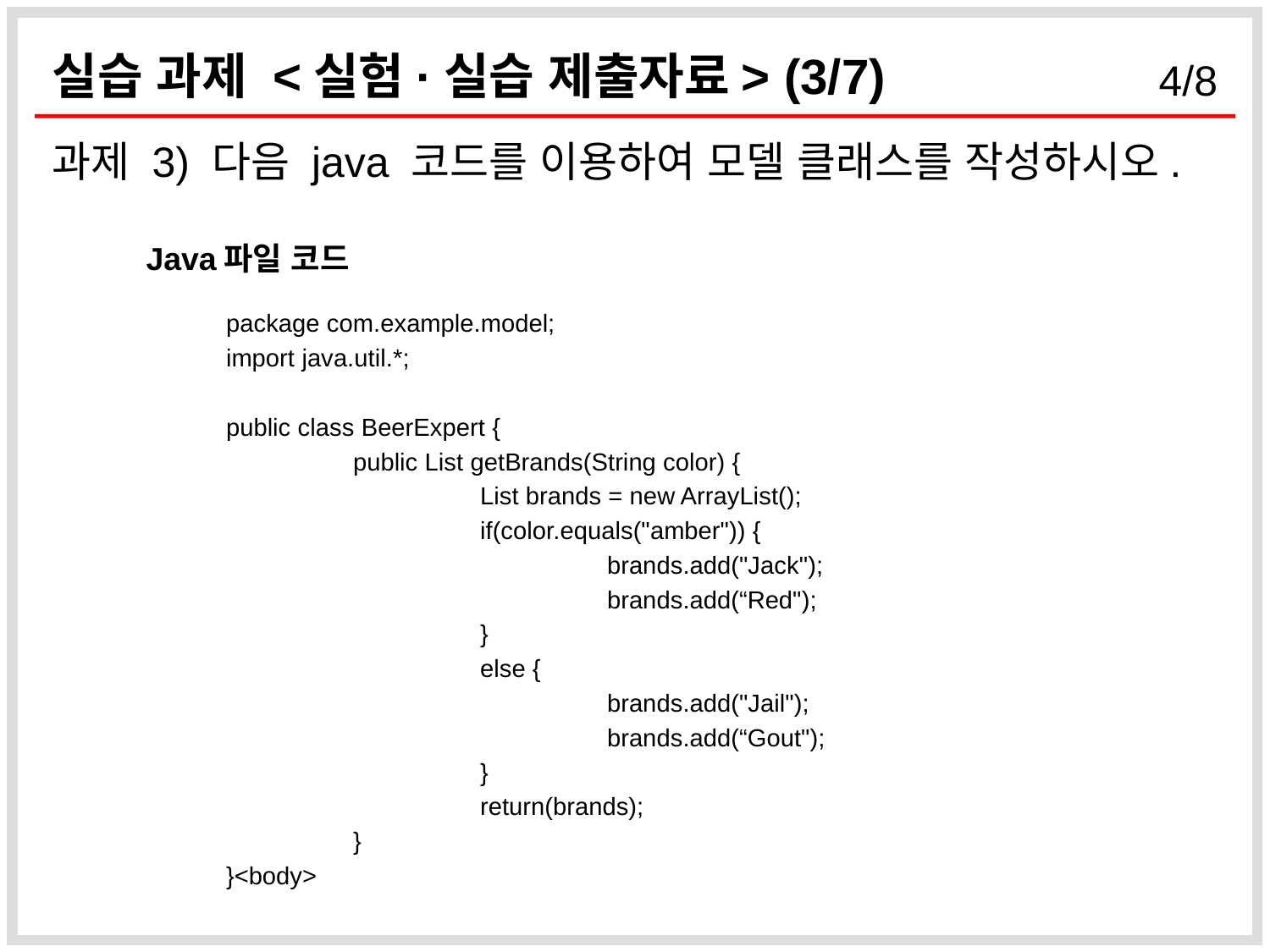

# 실습 과제 <실험·실습 제출자료> (3/7)
과제 3) 다음 java 코드를 이용하여 모델 클래스를 작성하시오.
Java파일 코드

package com.example.model;
import java.util.*;

public class BeerExpert {
	public List getBrands(String color) {
		List brands = new ArrayList();
		if(color.equals("amber")) {
			brands.add("Jack");
			brands.add(“Red");
		}
		else {
			brands.add("Jail");
			brands.add(“Gout");
		}
		return(brands);
	}
}<body>